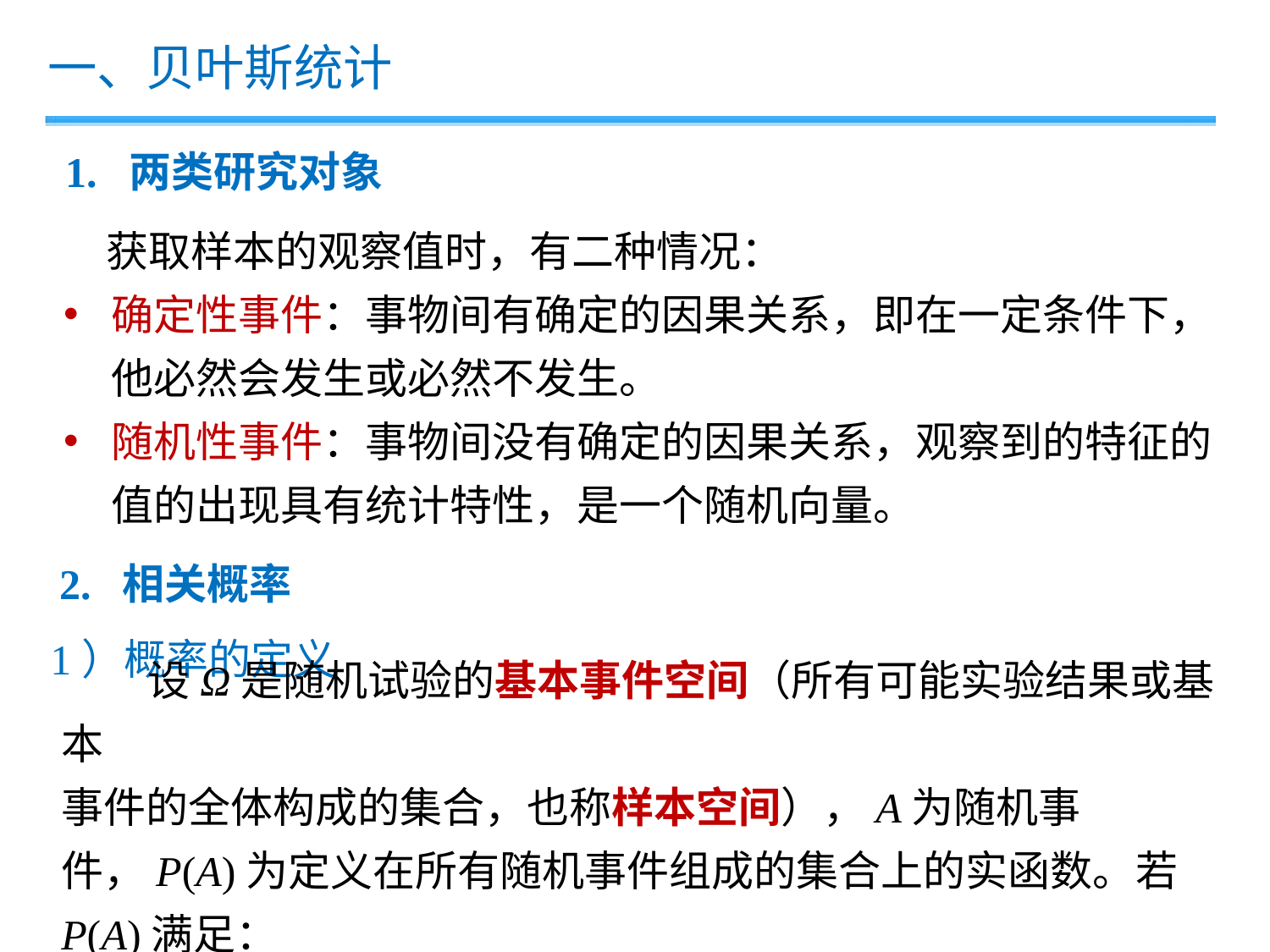

一、贝叶斯统计
1.  两类研究对象
获取样本的观察值时，有二种情况：
确定性事件：事物间有确定的因果关系，即在一定条件下，他必然会发生或必然不发生。
随机性事件：事物间没有确定的因果关系，观察到的特征的值的出现具有统计特性，是一个随机向量。
2.  相关概率
1）概率的定义
        设Ω是随机试验的基本事件空间（所有可能实验结果或基本
事件的全体构成的集合，也称样本空间），A为随机事件，P(A)为定义在所有随机事件组成的集合上的实函数。若P(A)满足：